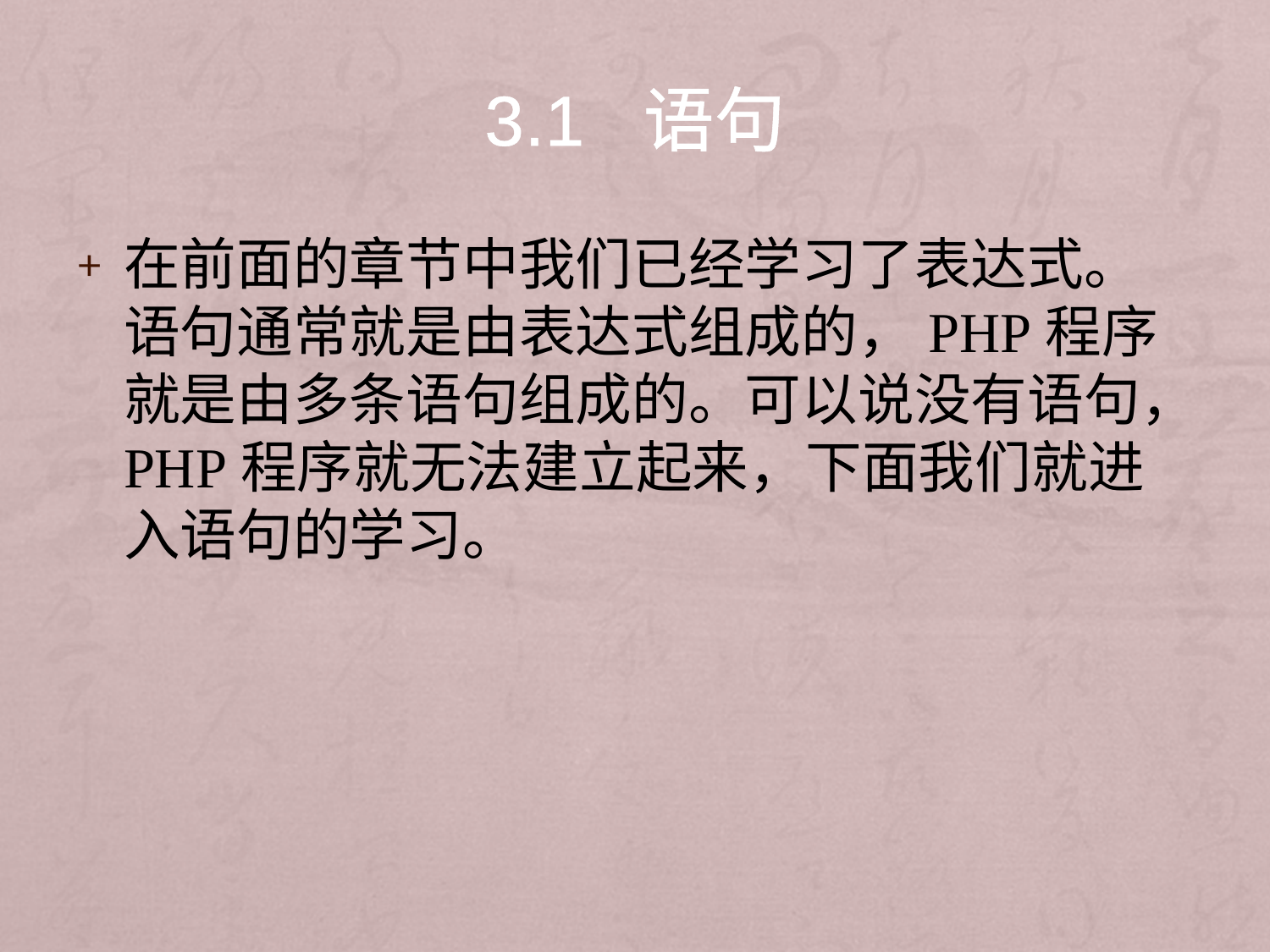

# 3.1  语句
在前面的章节中我们已经学习了表达式。语句通常就是由表达式组成的，PHP程序就是由多条语句组成的。可以说没有语句，PHP程序就无法建立起来，下面我们就进入语句的学习。